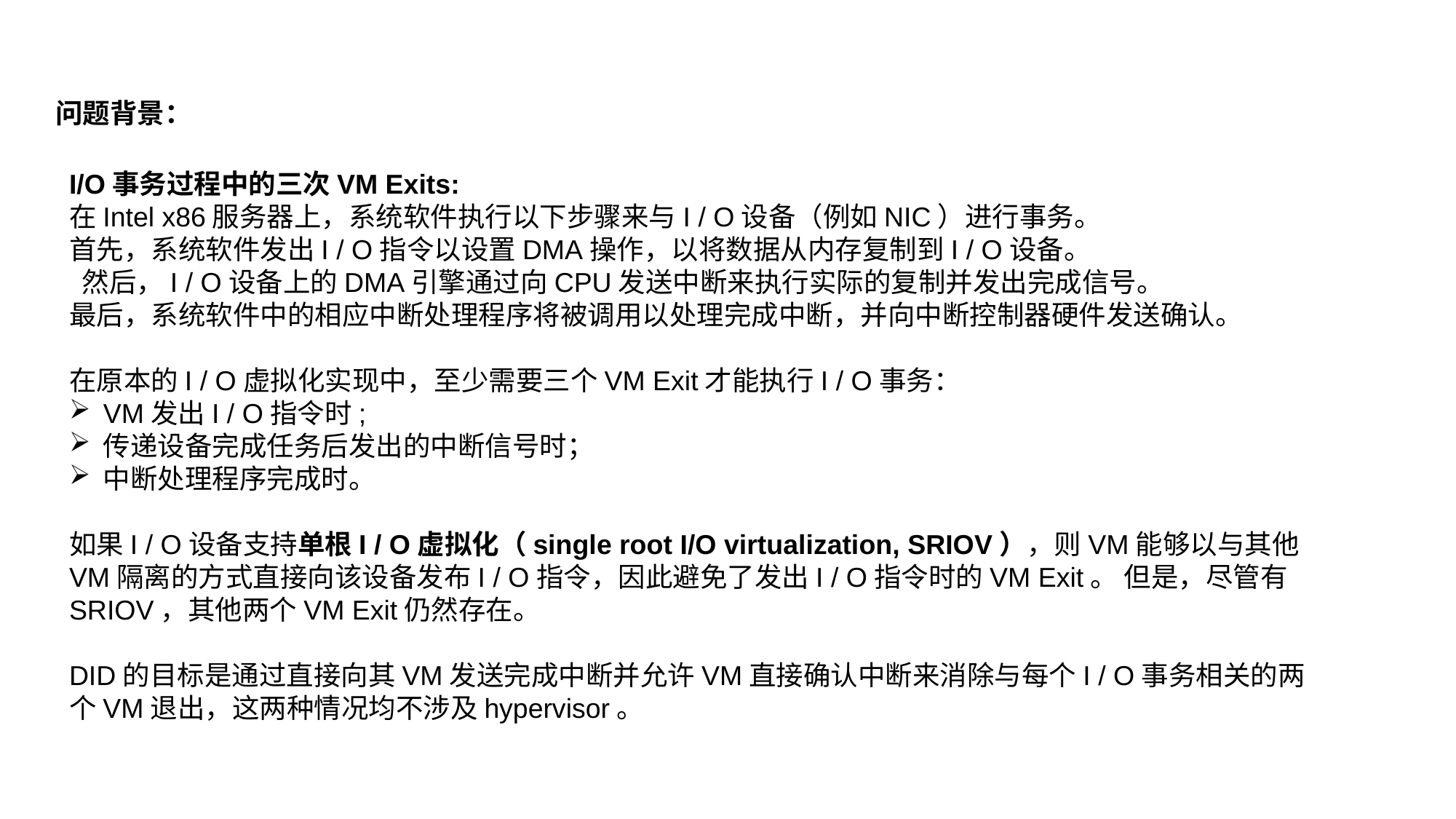

问题背景：
I/O事务过程中的三次VM Exits:
在Intel x86服务器上，系统软件执行以下步骤来与I / O设备（例如NIC）进行事务。
首先，系统软件发出I / O指令以设置DMA操作，以将数据从内存复制到I / O设备。
 然后，I / O设备上的DMA引擎通过向CPU发送中断来执行实际的复制并发出完成信号。
最后，系统软件中的相应中断处理程序将被调用以处理完成中断，并向中断控制器硬件发送确认。

在原本的I / O虚拟化实现中，至少需要三个VM Exit才能执行I / O事务：
VM发出I / O指令时;
传递设备完成任务后发出的中断信号时；
中断处理程序完成时。

如果I / O设备支持单根I / O虚拟化（single root I/O virtualization, SRIOV），则VM能够以与其他VM隔离的方式直接向该设备发布I / O指令，因此避免了发出I / O指令时的VM Exit。 但是，尽管有SRIOV，其他两个VM Exit仍然存在。

DID的目标是通过直接向其VM发送完成中断并允许VM直接确认中断来消除与每个I / O事务相关的两个VM退出，这两种情况均不涉及hypervisor。